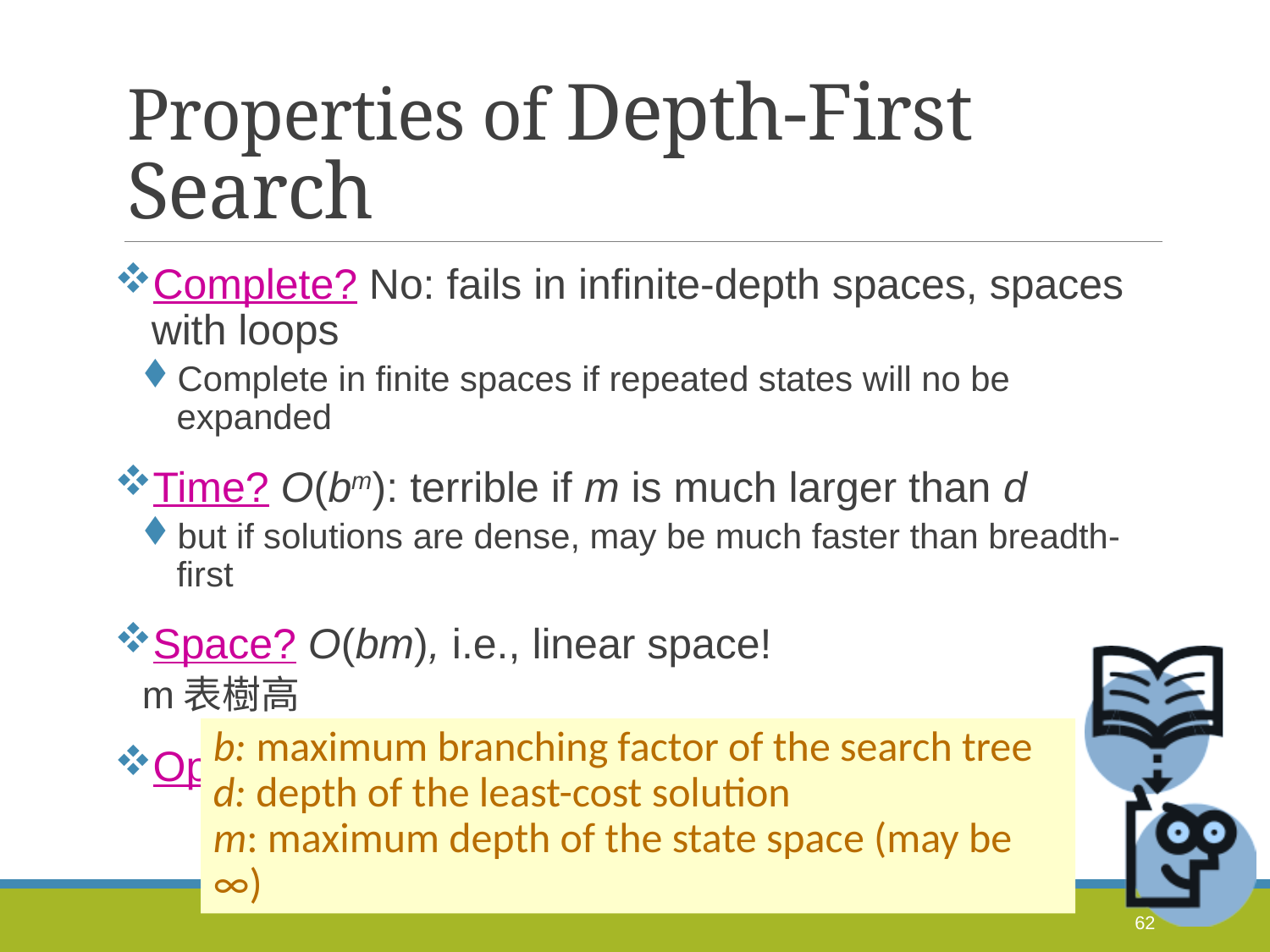

# Properties of Depth-First Search
Complete? No: fails in infinite-depth spaces, spaces with loops
Complete in finite spaces if repeated states will no be expanded
Time? O(bm): terrible if m is much larger than d
but if solutions are dense, may be much faster than breadth-first
Space? O(bm), i.e., linear space!
m表樹高
Optimal? No(解不保證深度，只是有解)
b: maximum branching factor of the search tree
d: depth of the least-cost solution
m: maximum depth of the state space (may be ∞)
62